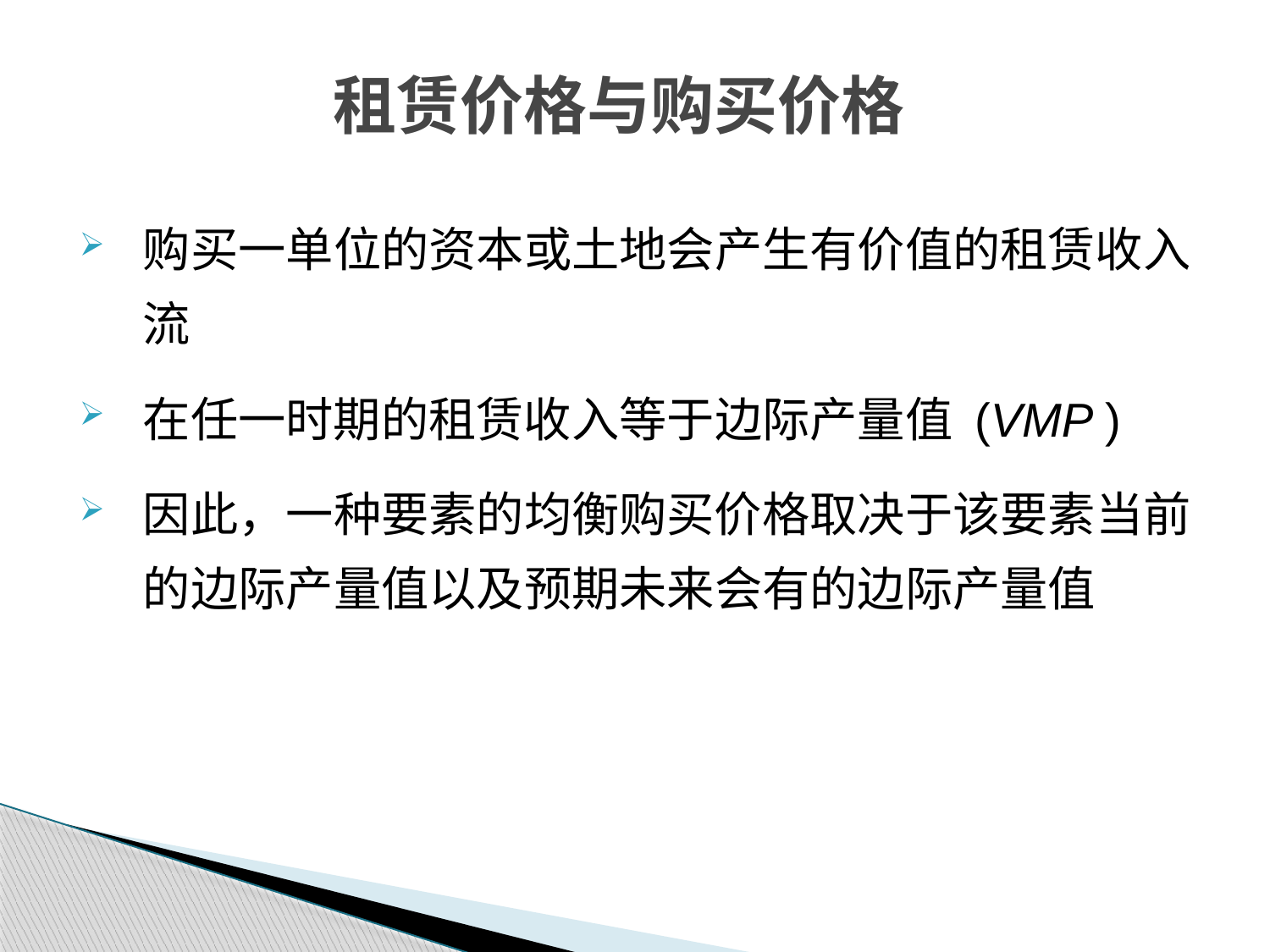

租赁价格与购买价格
购买一单位的资本或土地会产生有价值的租赁收入流
在任一时期的租赁收入等于边际产量值 (VMP )
因此，一种要素的均衡购买价格取决于该要素当前的边际产量值以及预期未来会有的边际产量值